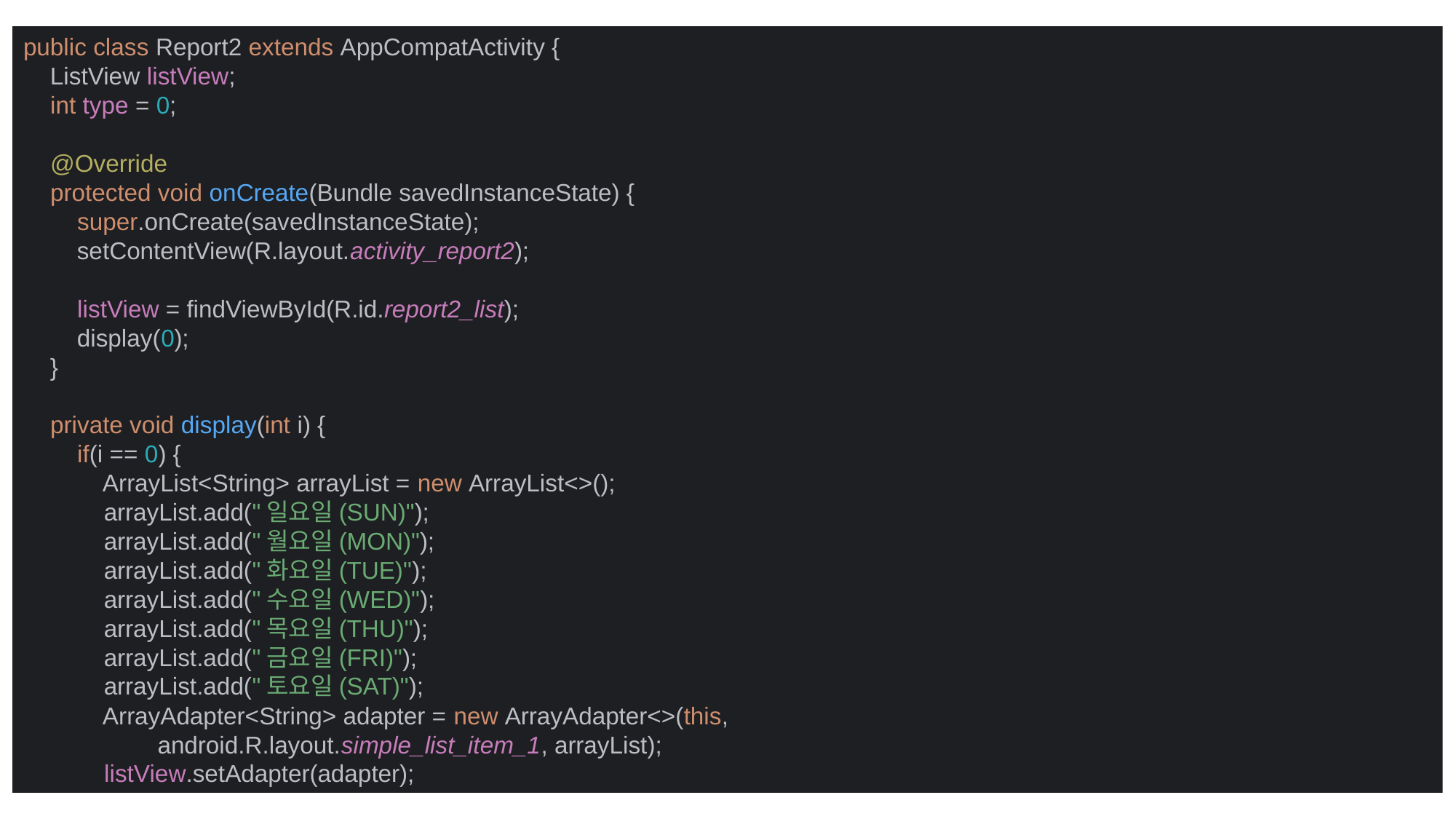

public class Report2 extends AppCompatActivity {
    ListView listView;
    int type = 0;
    @Override
    protected void onCreate(Bundle savedInstanceState) {
        super.onCreate(savedInstanceState);
        setContentView(R.layout.activity_report2);
        listView = findViewById(R.id.report2_list);
        display(0);
    }
    private void display(int i) {
        if(i == 0) {
            ArrayList<String> arrayList = new ArrayList<>();
            arrayList.add("일요일(SUN)");
            arrayList.add("월요일(MON)");
            arrayList.add("화요일(TUE)");
            arrayList.add("수요일(WED)");
            arrayList.add("목요일(THU)");
            arrayList.add("금요일(FRI)");
            arrayList.add("토요일(SAT)");
            ArrayAdapter<String> adapter = new ArrayAdapter<>(this,
                    android.R.layout.simple_list_item_1, arrayList);
            listView.setAdapter(adapter);